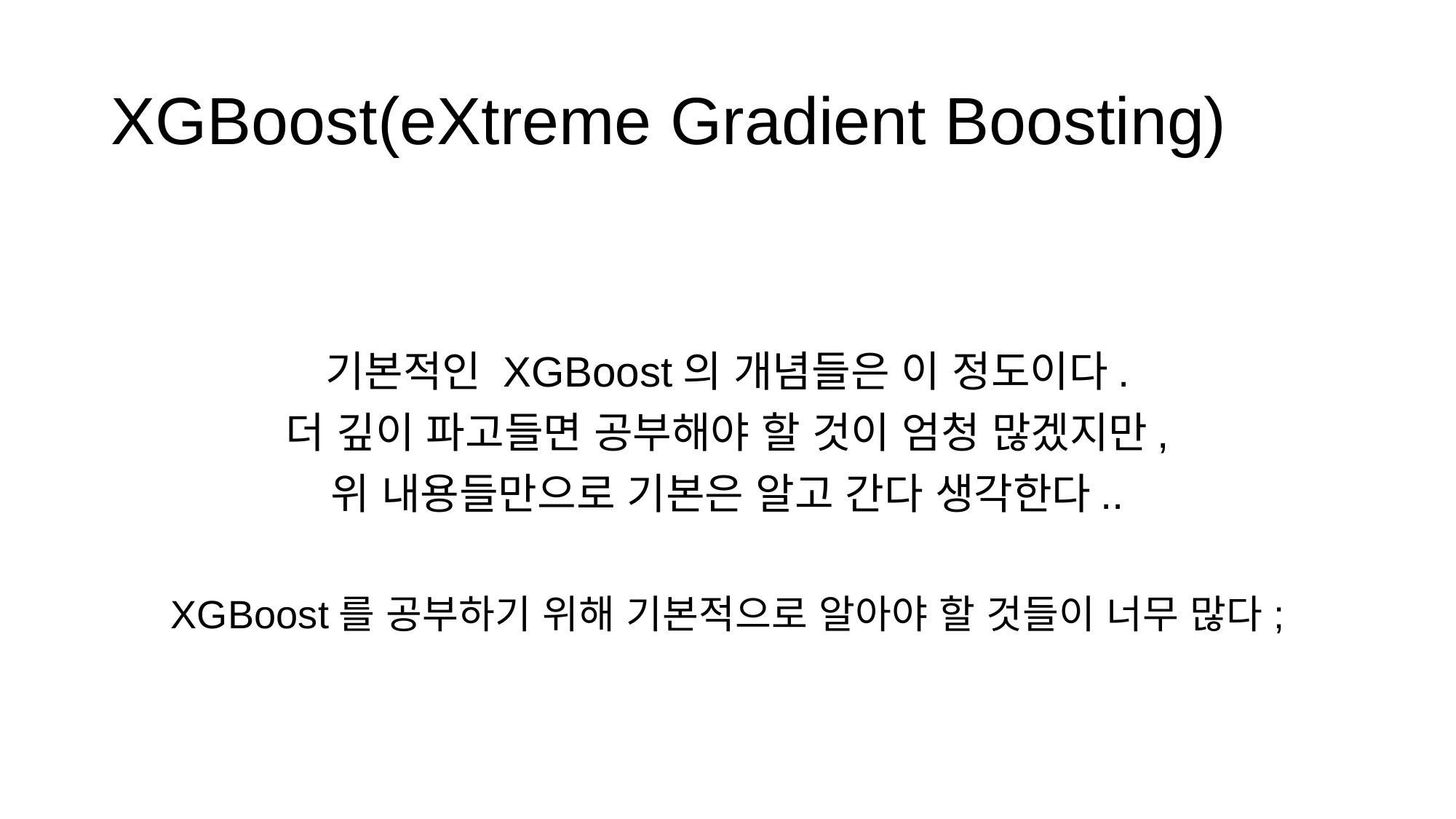

# XGBoost(eXtreme Gradient Boosting)

기본적인 XGBoost의 개념들은 이 정도이다.
더 깊이 파고들면 공부해야 할 것이 엄청 많겠지만,
위 내용들만으로 기본은 알고 간다 생각한다..

XGBoost를 공부하기 위해 기본적으로 알아야 할 것들이 너무 많다;